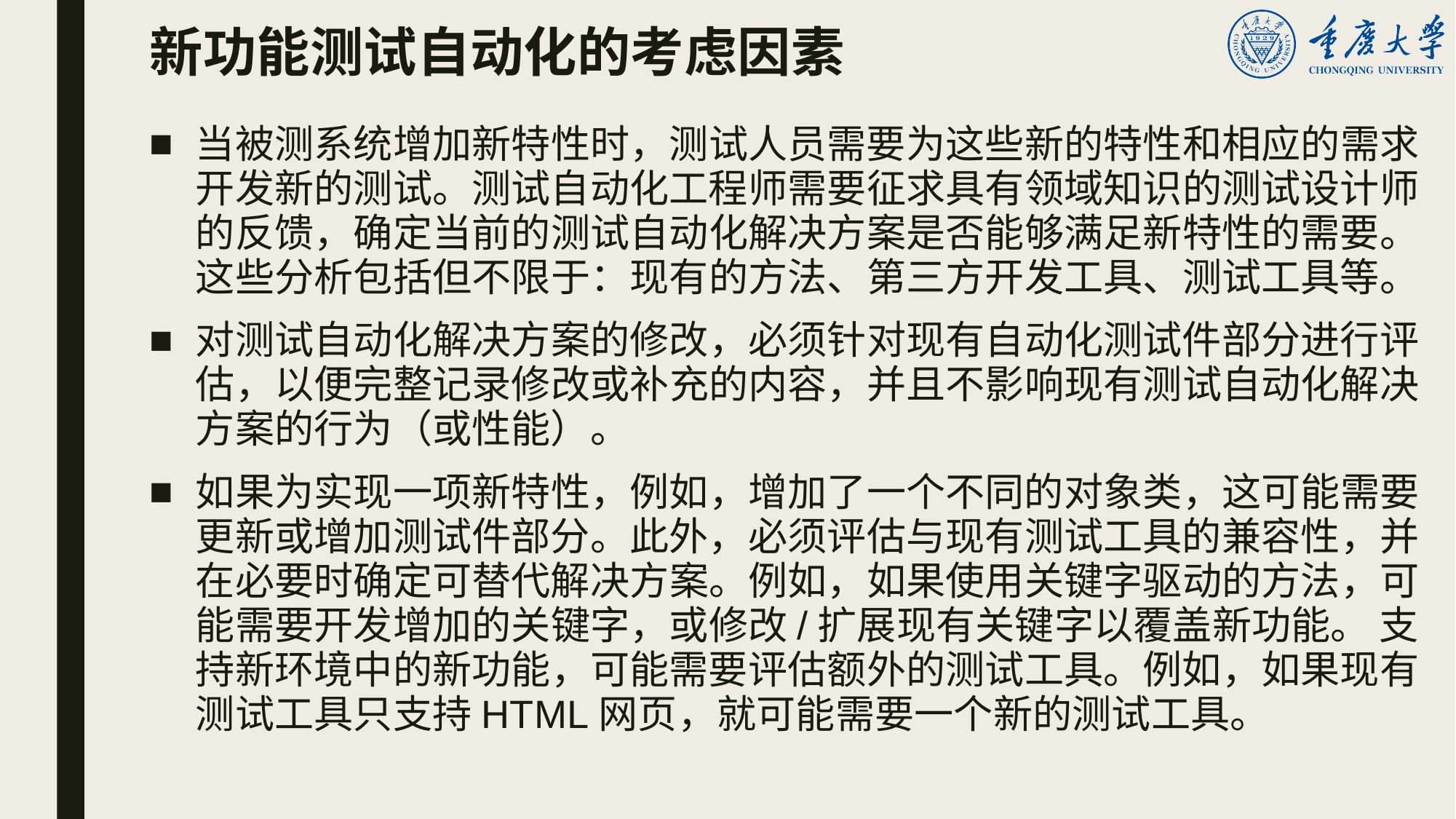

# 新功能测试自动化的考虑因素
当被测系统增加新特性时，测试人员需要为这些新的特性和相应的需求开发新的测试。测试自动化工程师需要征求具有领域知识的测试设计师的反馈，确定当前的测试自动化解决方案是否能够满足新特性的需要。这些分析包括但不限于：现有的方法、第三方开发工具、测试工具等。
对测试自动化解决方案的修改，必须针对现有自动化测试件部分进行评估，以便完整记录修改或补充的内容，并且不影响现有测试自动化解决方案的行为（或性能）。
如果为实现一项新特性，例如，增加了一个不同的对象类，这可能需要更新或增加测试件部分。此外，必须评估与现有测试工具的兼容性，并在必要时确定可替代解决方案。例如，如果使用关键字驱动的方法，可能需要开发增加的关键字，或修改/扩展现有关键字以覆盖新功能。 支持新环境中的新功能，可能需要评估额外的测试工具。例如，如果现有测试工具只支持HTML网页，就可能需要一个新的测试工具。